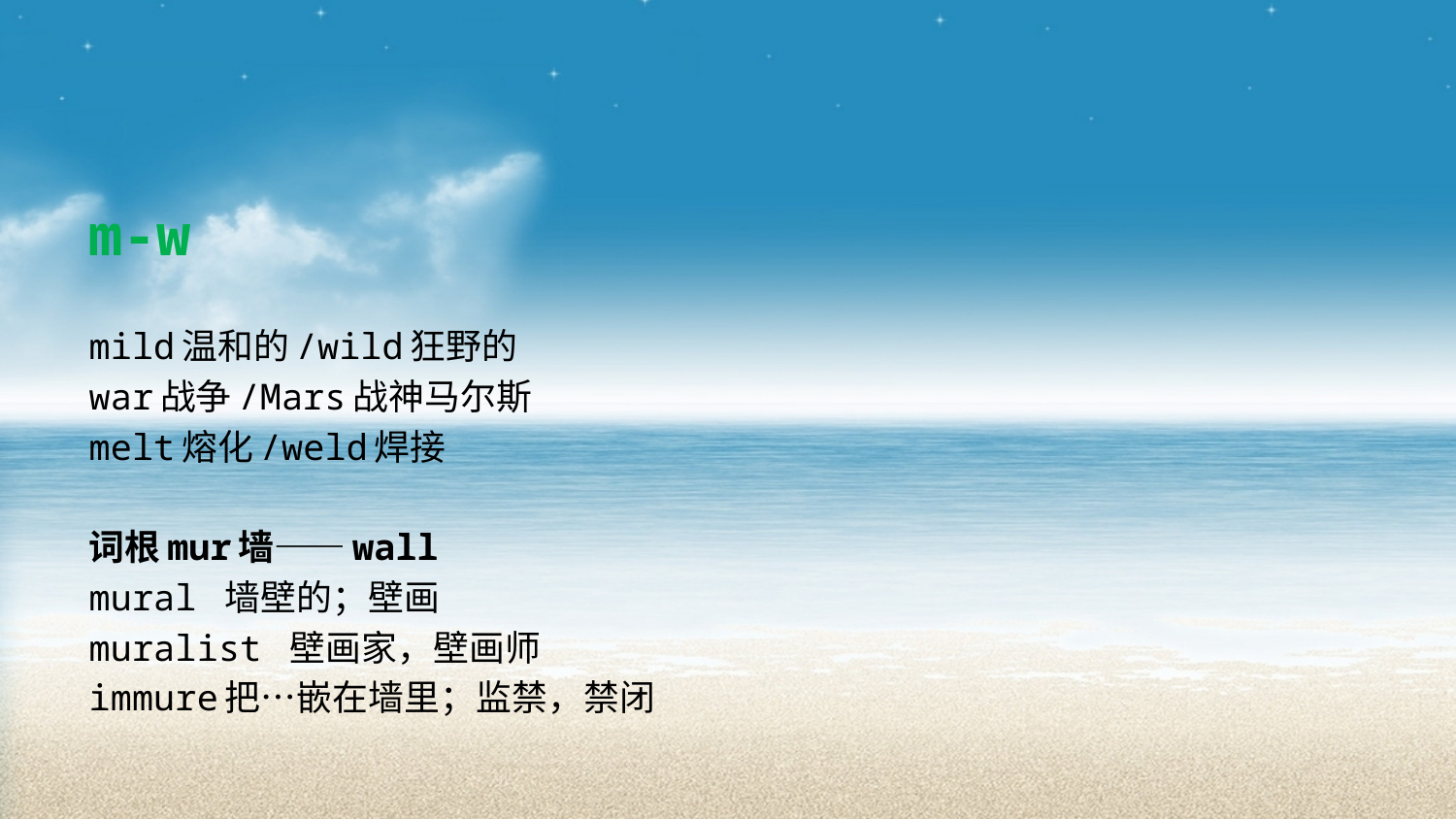

#
m-w

mild温和的/wild狂野的
war战争/Mars战神马尔斯
melt熔化/weld焊接

词根mur墙——wall
mural 墙壁的；壁画
muralist 壁画家，壁画师
immure把…嵌在墙里；监禁，禁闭